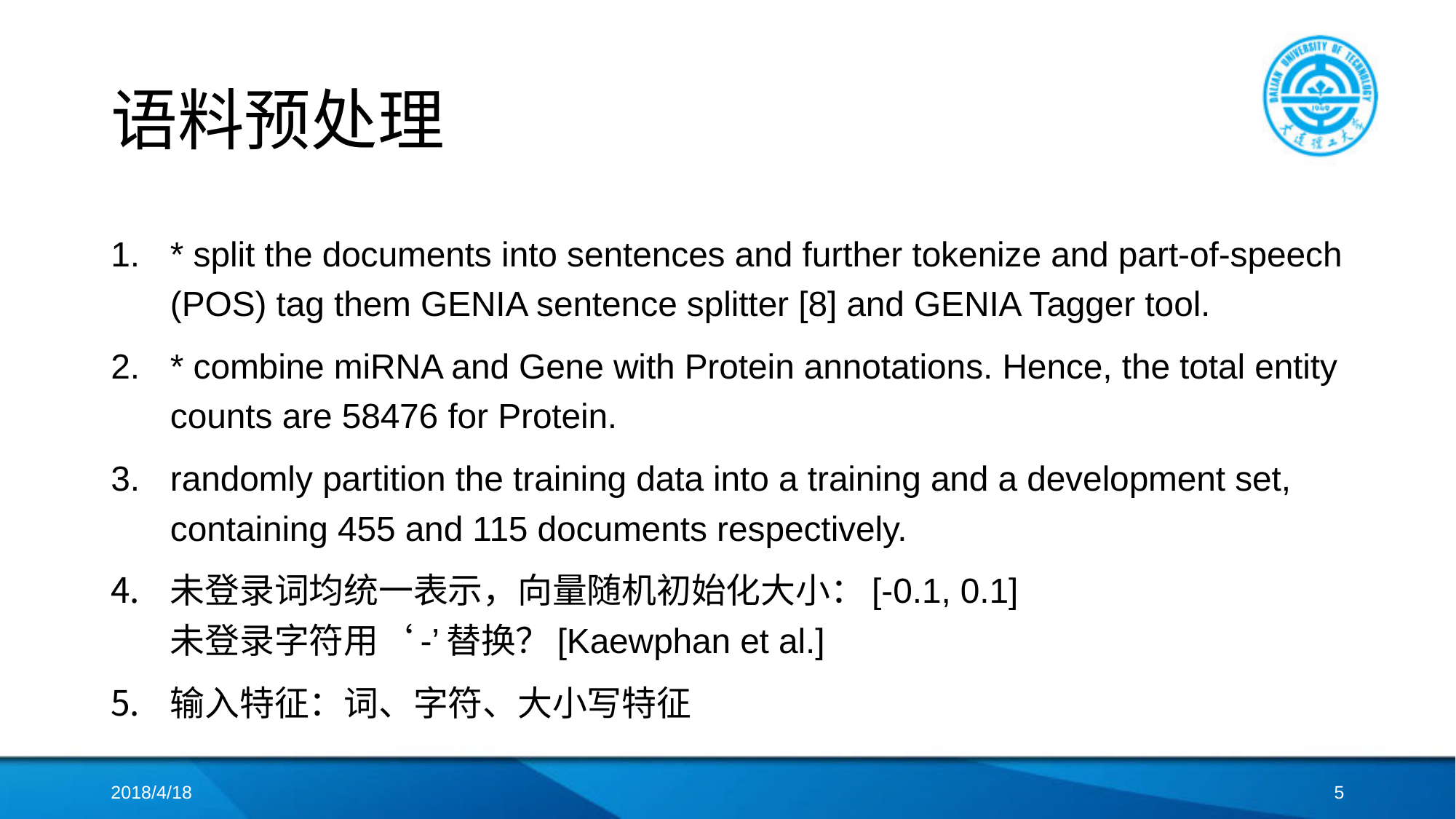

# 语料预处理
* split the documents into sentences and further tokenize and part-of-speech (POS) tag them GENIA sentence splitter [8] and GENIA Tagger tool.
* combine miRNA and Gene with Protein annotations. Hence, the total entity counts are 58476 for Protein.
randomly partition the training data into a training and a development set, containing 455 and 115 documents respectively.
未登录词均统一表示，向量随机初始化大小：[-0.1, 0.1]
未登录字符用‘-’替换？[Kaewphan et al.]
输入特征：词、字符、大小写特征

2018/4/18
5